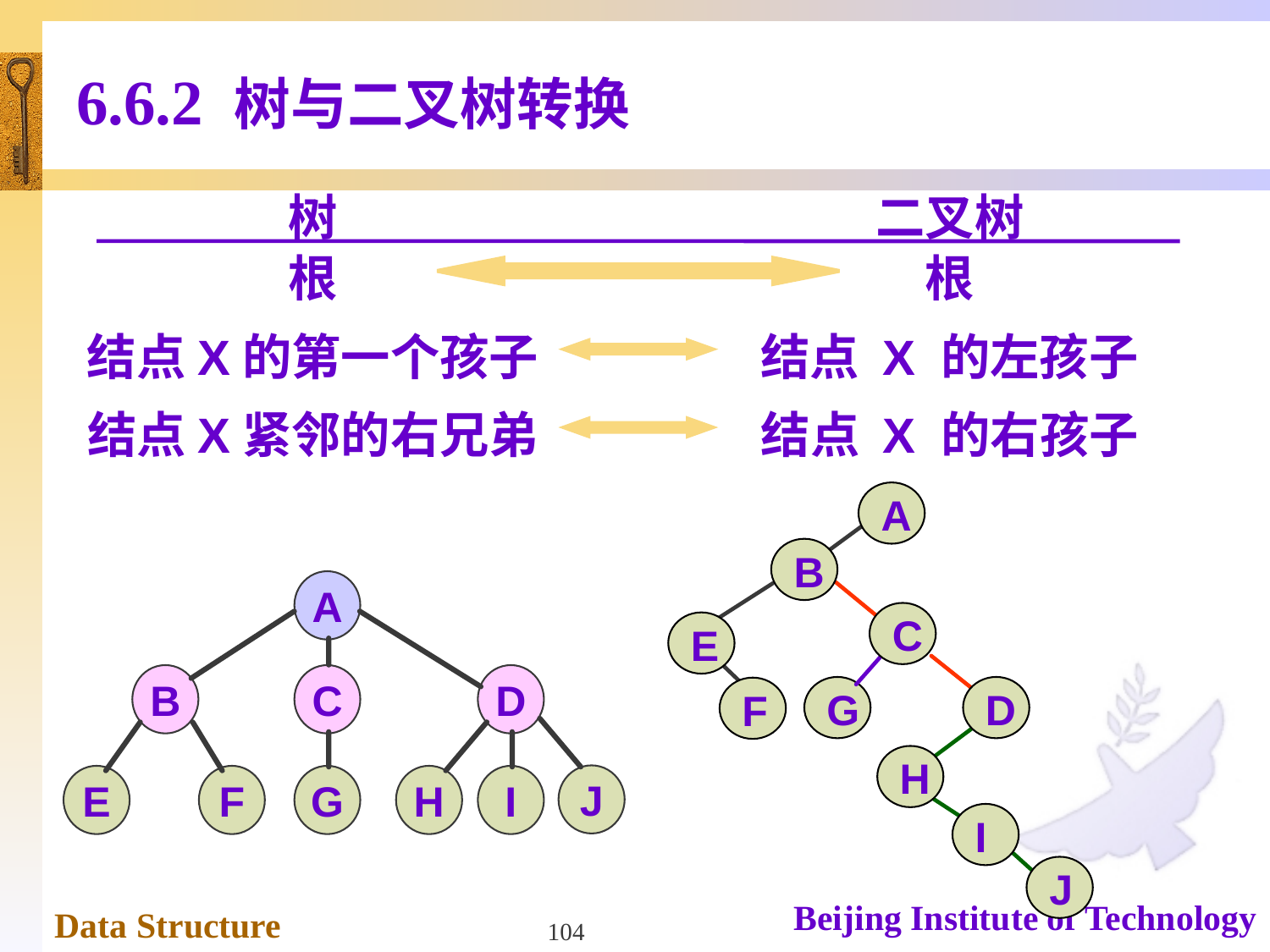

# 6.6.2 树与二叉树转换
树
二叉树

根
根

结点X的第一个孩子
结点 X 的左孩子

结点X紧邻的右兄弟
结点 X 的右孩子

A

B

C

E

G

D

F

H

I

J
A

B
C
D

J
E
F
G
H
I
104